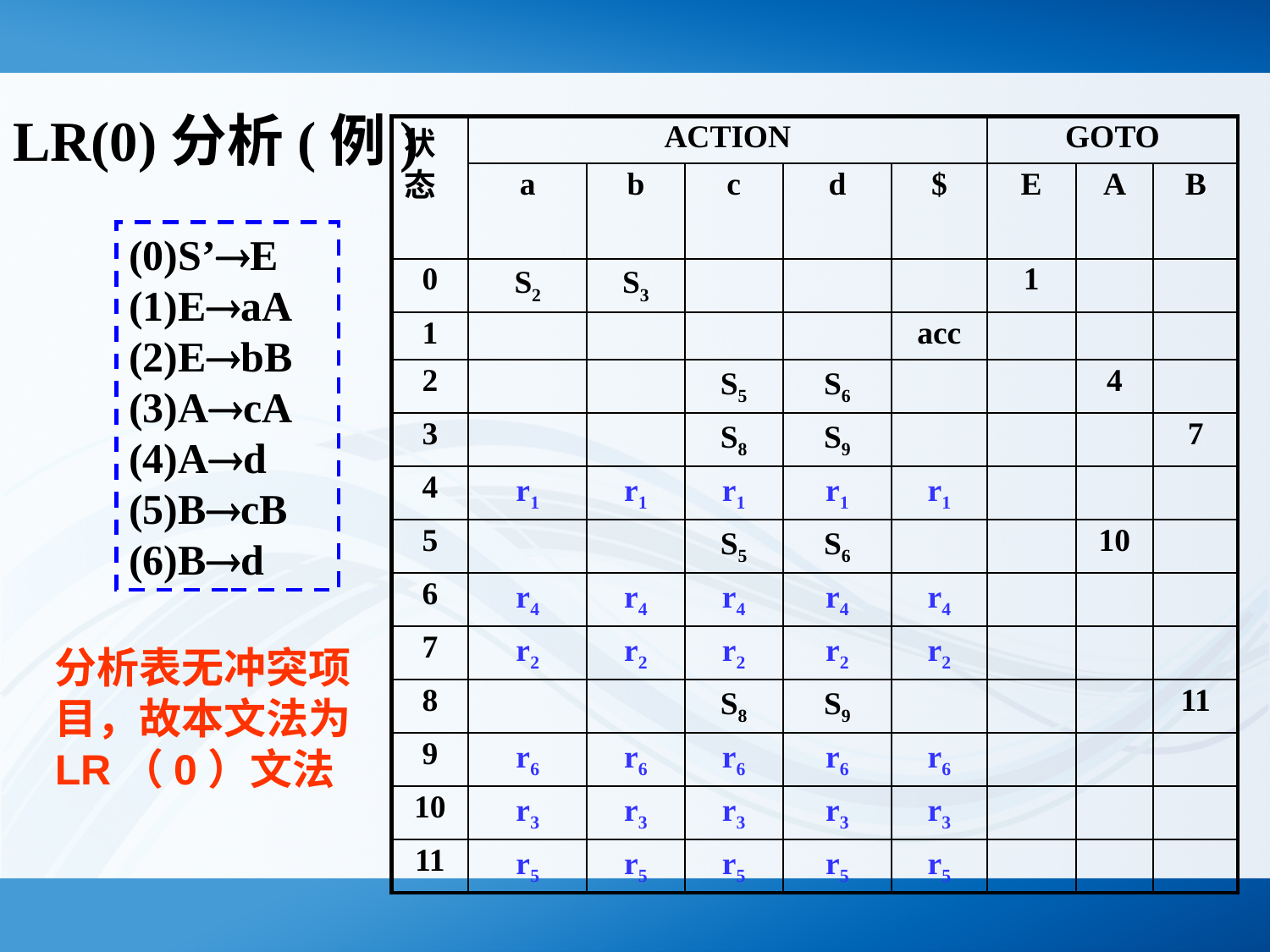

# LR(0)分析(例)
| 状态 | ACTION |  |  |  |  | GOTO |  |  |
| --- | --- | --- | --- | --- | --- | --- | --- | --- |
|  | a | b | c | d | $ | E | A | B |
| 0 | S2 | S3 |  |  |  | 1 |  |  |
| 1 |  |  |  |  | acc |  |  |  |
| 2 |  |  | S5 | S6 |  |  | 4 |  |
| 3 |  |  | S8 | S9 |  |  |  | 7 |
| 4 | r1 | r1 | r1 | r1 | r1 |  |  |  |
| 5 |  |  | S5 | S6 |  |  | 10 |  |
| 6 | r4 | r4 | r4 | r4 | r4 |  |  |  |
| 7 | r2 | r2 | r2 | r2 | r2 |  |  |  |
| 8 |  |  | S8 | S9 |  |  |  | 11 |
| 9 | r6 | r6 | r6 | r6 | r6 |  |  |  |
| 10 | r3 | r3 | r3 | r3 | r3 |  |  |  |
| 11 | r5 | r5 | r5 | r5 | r5 |  |  |  |
(0)S’→E
(1)E→aA
(2)E→bB
(3)A→cA
(4)A→d
(5)B→cB
(6)B→d
分析表无冲突项目，故本文法为LR（0）文法